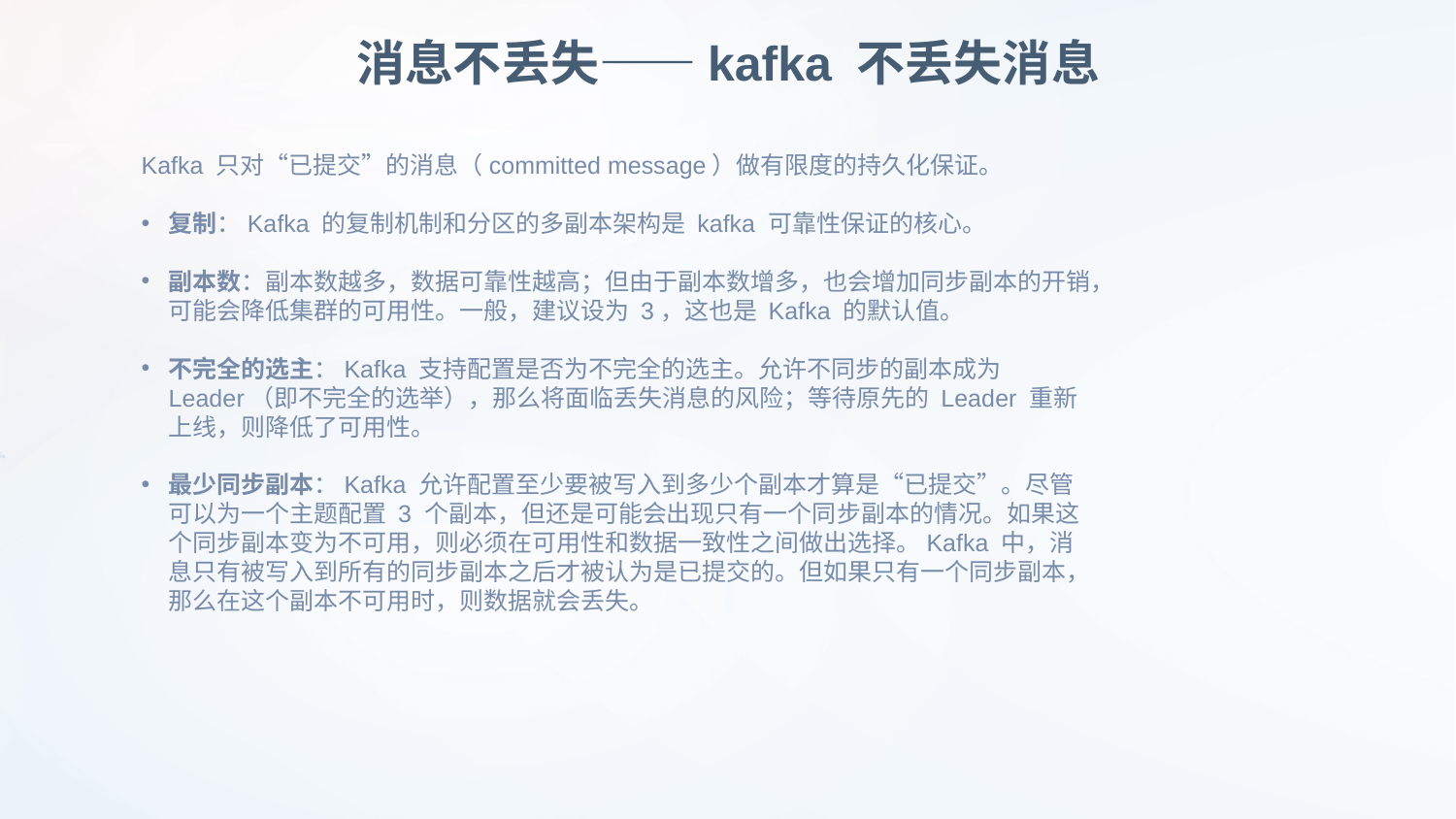

消息不丢失——kafka 不丢失消息
Kafka 只对“已提交”的消息（committed message）做有限度的持久化保证。

复制：Kafka 的复制机制和分区的多副本架构是 kafka 可靠性保证的核心。

副本数：副本数越多，数据可靠性越高；但由于副本数增多，也会增加同步副本的开销，可能会降低集群的可用性。一般，建议设为 3，这也是 Kafka 的默认值。

不完全的选主：Kafka 支持配置是否为不完全的选主。允许不同步的副本成为 Leader（即不完全的选举），那么将面临丢失消息的风险；等待原先的 Leader 重新上线，则降低了可用性。

最少同步副本：Kafka 允许配置至少要被写入到多少个副本才算是“已提交”。尽管可以为一个主题配置 3 个副本，但还是可能会出现只有一个同步副本的情况。如果这个同步副本变为不可用，则必须在可用性和数据一致性之间做出选择。Kafka 中，消息只有被写入到所有的同步副本之后才被认为是已提交的。但如果只有一个同步副本，那么在这个副本不可用时，则数据就会丢失。